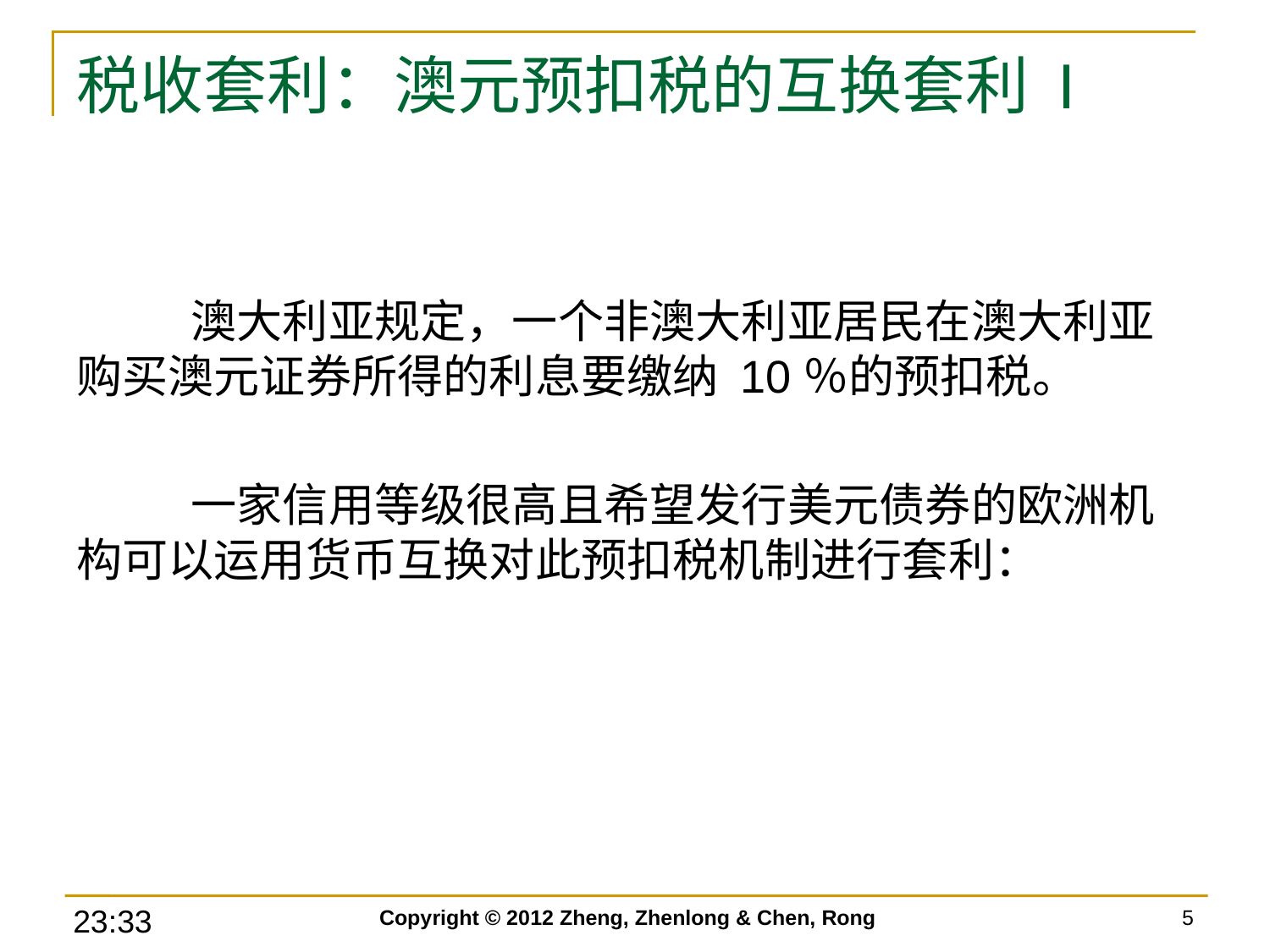

# 税收套利：澳元预扣税的互换套利 I

          澳大利亚规定，一个非澳大利亚居民在澳大利亚购买澳元证券所得的利息要缴纳 10％的预扣税。

          一家信用等级很高且希望发行美元债券的欧洲机构可以运用货币互换对此预扣税机制进行套利：
Copyright © 2012 Zheng, Zhenlong & Chen, Rong
5